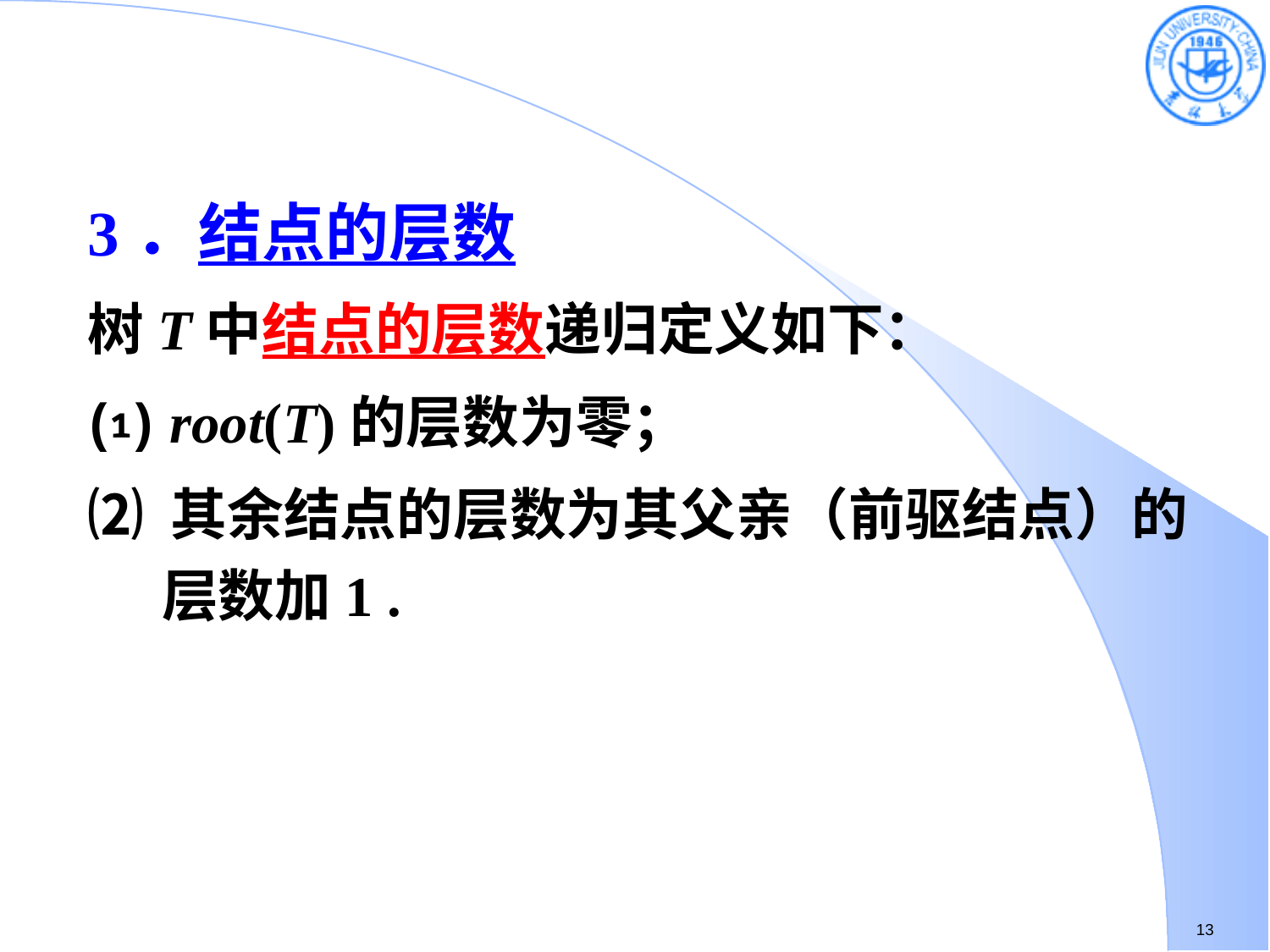

3．结点的层数
树T中结点的层数递归定义如下：
⑴ root(T)的层数为零；
⑵ 其余结点的层数为其父亲（前驱结点）的层数加1 .